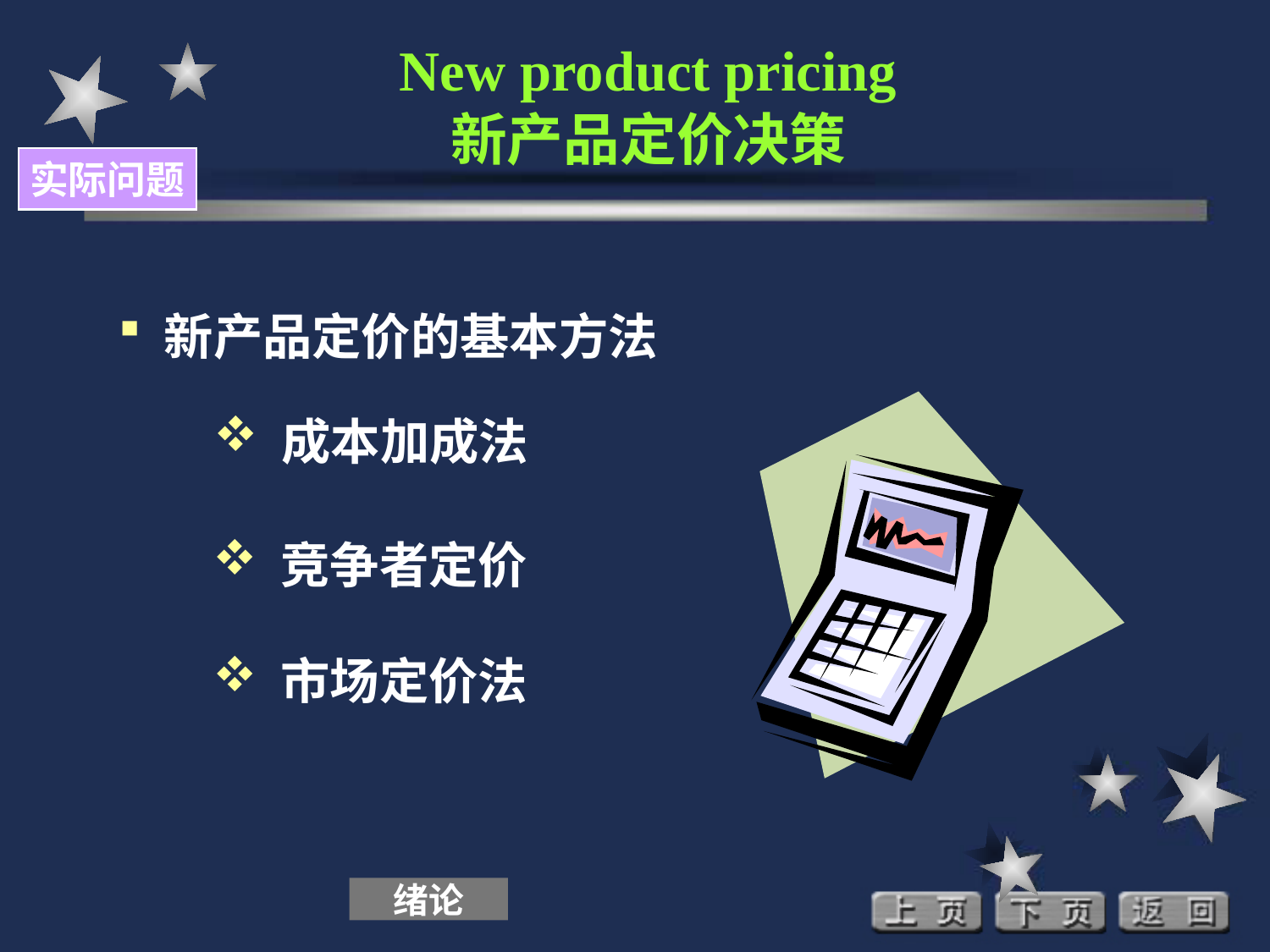

New product pricing
新产品定价决策
实际问题
 新产品定价的基本方法

 成本加成法
 竞争者定价
 市场定价法
绪论